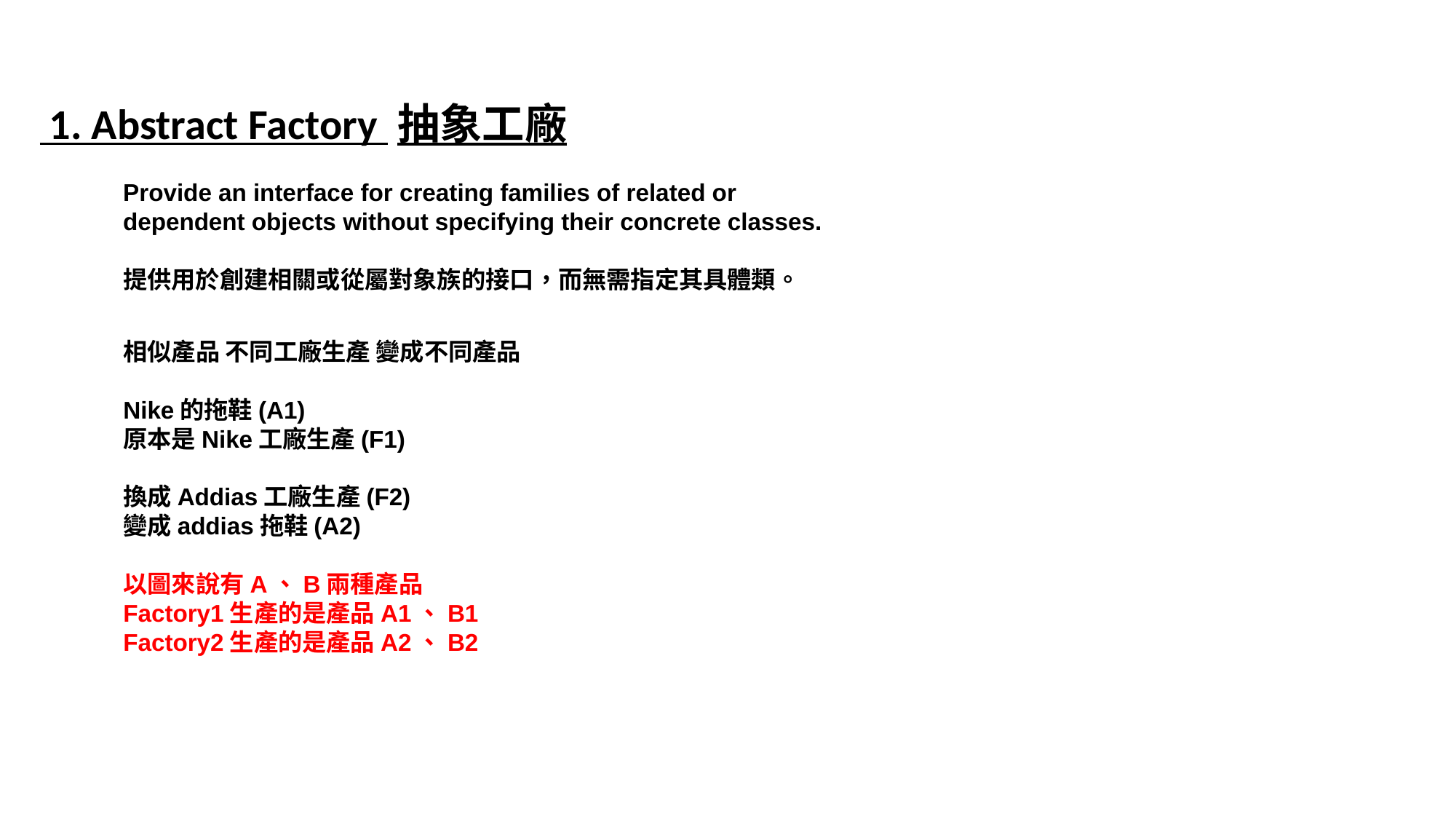

1. Abstract Factory 抽象工廠
Provide an interface for creating families of related or
dependent objects without specifying their concrete classes.

提供用於創建相關或從屬對象族的接口，而無需指定其具體類。
相似產品 不同工廠生產 變成不同產品

Nike的拖鞋(A1)
原本是Nike工廠生產(F1)

換成Addias工廠生產(F2)
變成addias拖鞋(A2)

以圖來說有A、B兩種產品
Factory1生產的是產品A1、B1
Factory2生產的是產品A2、B2